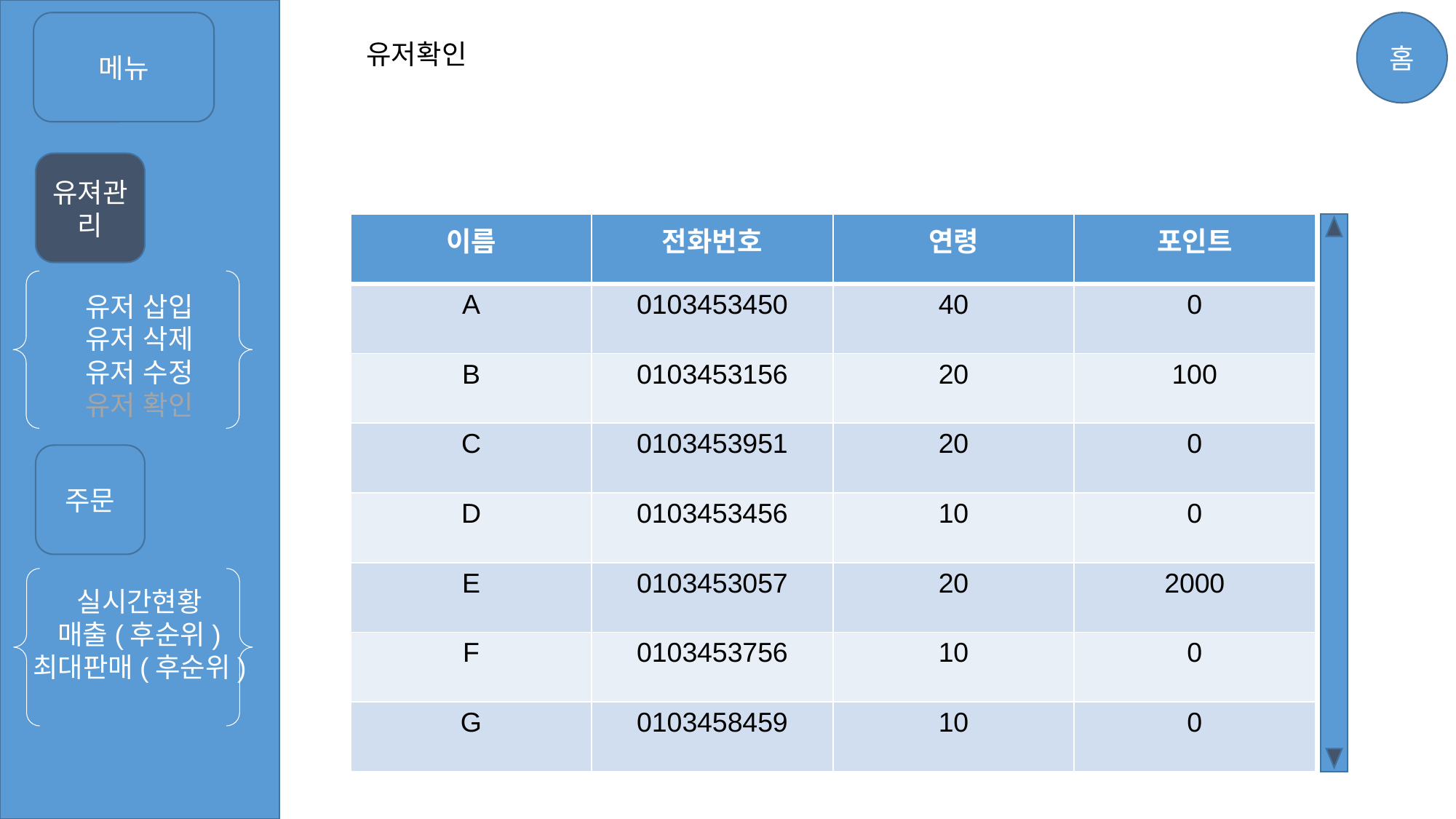

유저 삽입
유저 삭제
유저 수정
유저 확인

실시간현황
매출(후순위)
최대판매(후순위)

메뉴
홈
유저확인
유져관리
| 이름 | 전화번호 | 연령 | 포인트 |
| --- | --- | --- | --- |
| A | 0103453450 | 40 | 0 |
| B | 0103453156 | 20 | 100 |
| C | 0103453951 | 20 | 0 |
| D | 0103453456 | 10 | 0 |
| E | 0103453057 | 20 | 2000 |
| F | 0103453756 | 10 | 0 |
| G | 0103458459 | 10 | 0 |

주문